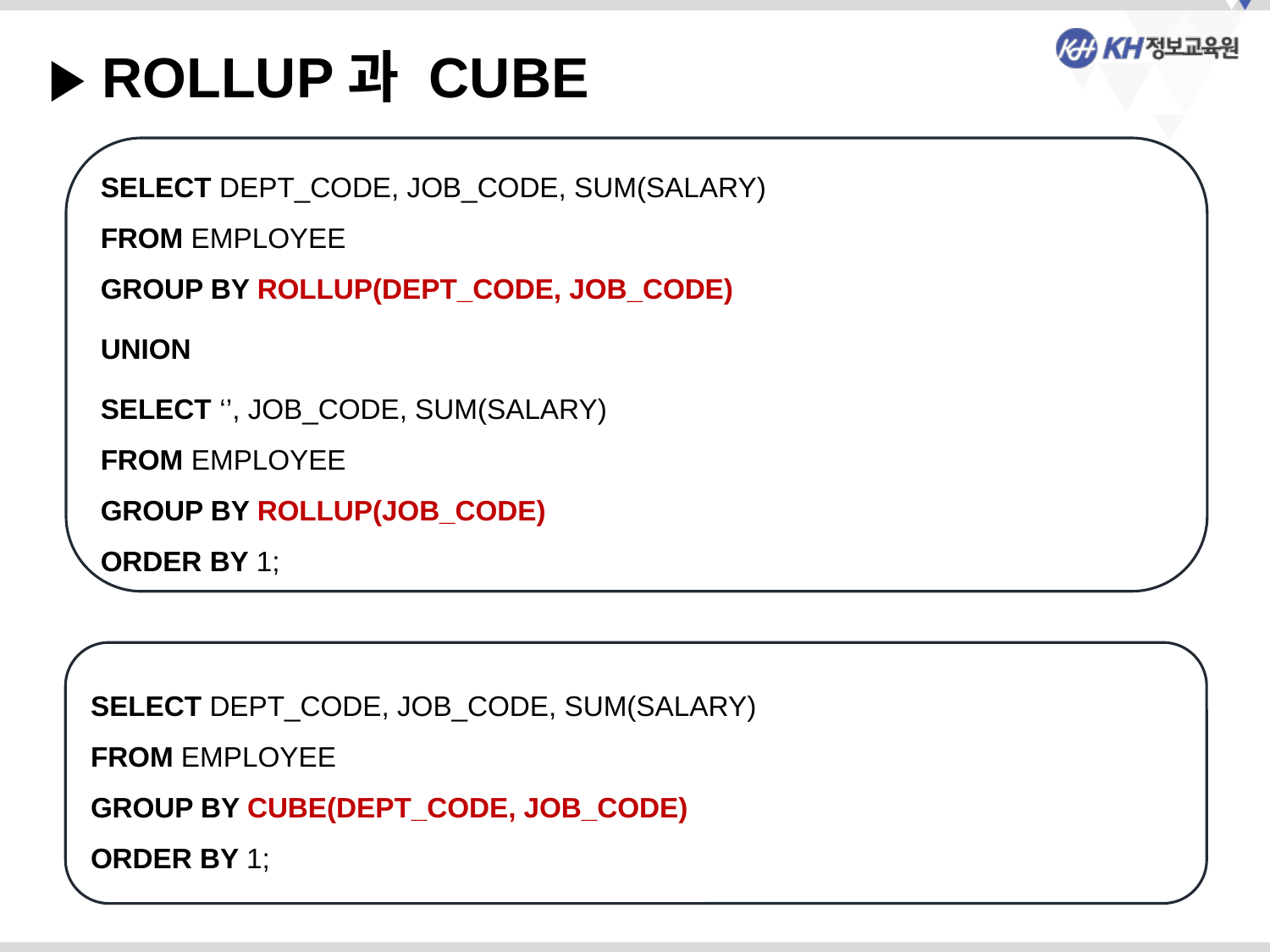

▶ ROLLUP과 CUBE
SELECT DEPT_CODE, JOB_CODE, SUM(SALARY)
FROM EMPLOYEE
GROUP BY ROLLUP(DEPT_CODE, JOB_CODE)

UNION

SELECT ‘’, JOB_CODE, SUM(SALARY)
FROM EMPLOYEE
GROUP BY ROLLUP(JOB_CODE)
ORDER BY 1;
SELECT DEPT_CODE, JOB_CODE, SUM(SALARY)
FROM EMPLOYEE
GROUP BY CUBE(DEPT_CODE, JOB_CODE)
ORDER BY 1;